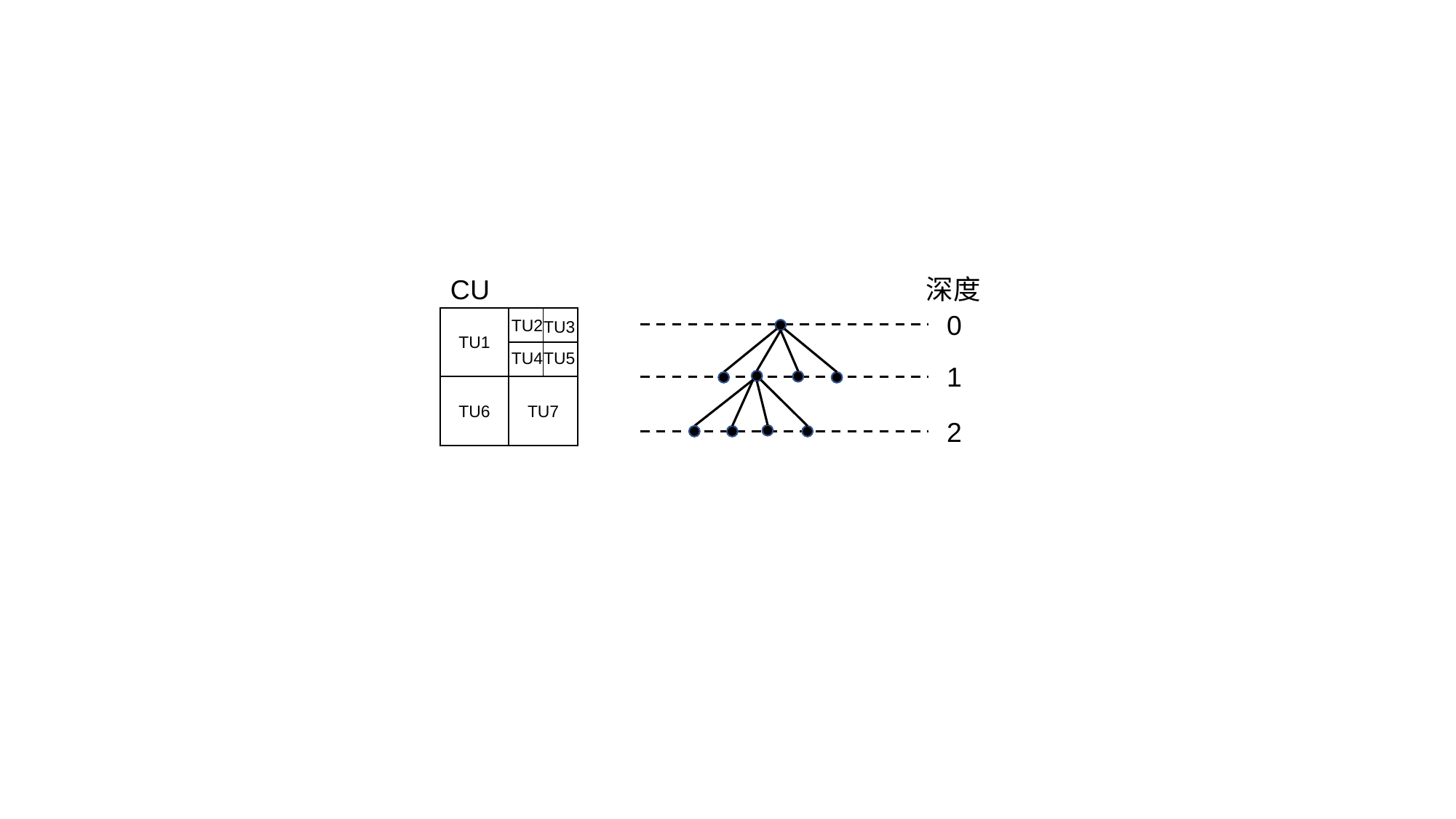

CU
深度
0

TU2
TU3

TU1
TU5
TU4
1

TU6
TU7
2